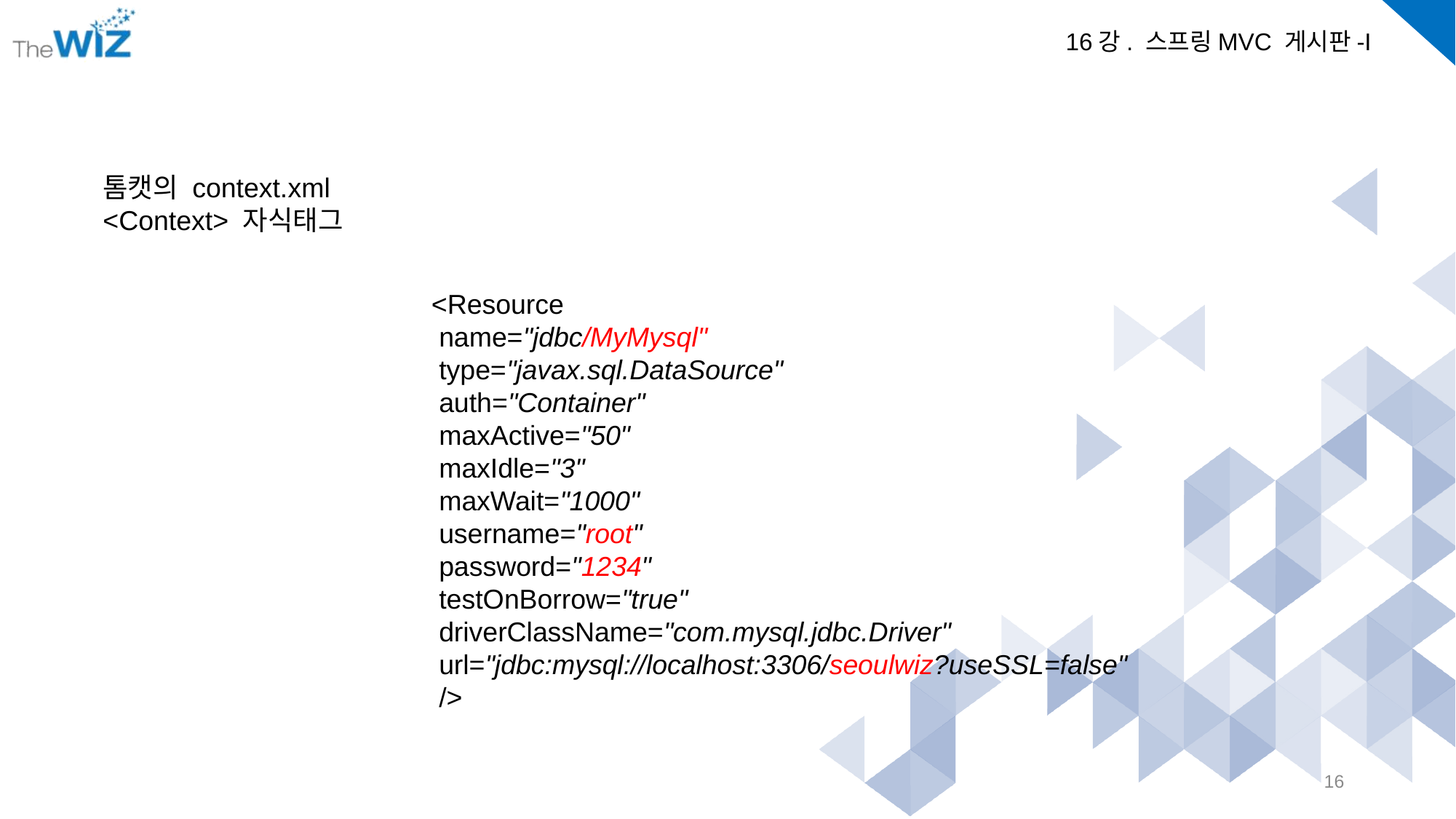

톰캣의 context.xml
<Context> 자식태그
<Resource
 name="jdbc/MyMysql"
 type="javax.sql.DataSource"
 auth="Container"
 maxActive="50"
 maxIdle="3"
 maxWait="1000"
 username="root"
 password="1234"
 testOnBorrow="true"
 driverClassName="com.mysql.jdbc.Driver"
 url="jdbc:mysql://localhost:3306/seoulwiz?useSSL=false"
 />
16